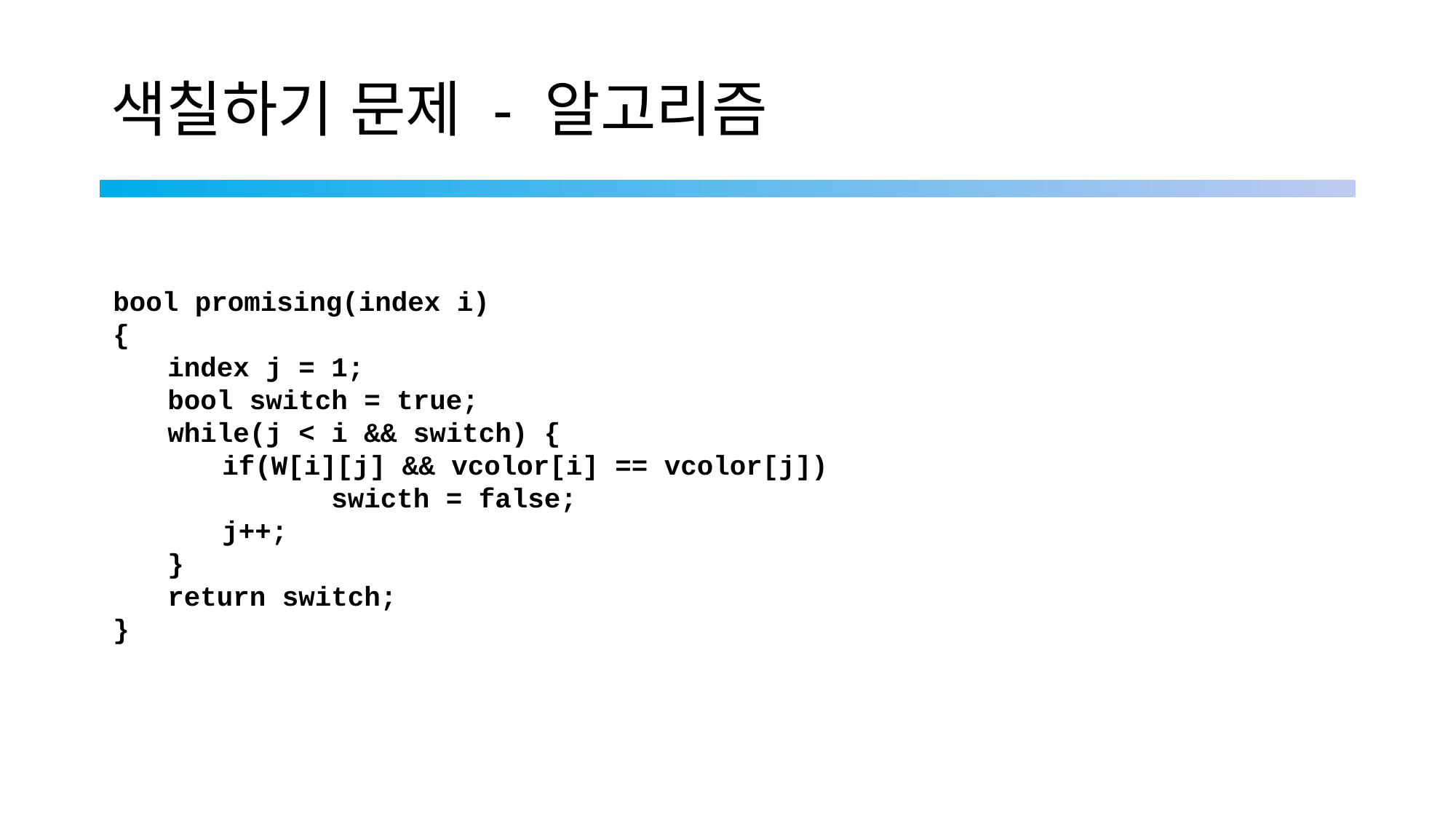

# 색칠하기 문제 - 알고리즘
bool promising(index i)
{
index j = 1;
bool switch = true;
while(j < i && switch) {
if(W[i][j] && vcolor[i] == vcolor[j])
	swicth = false;
j++;
}
return switch;
}